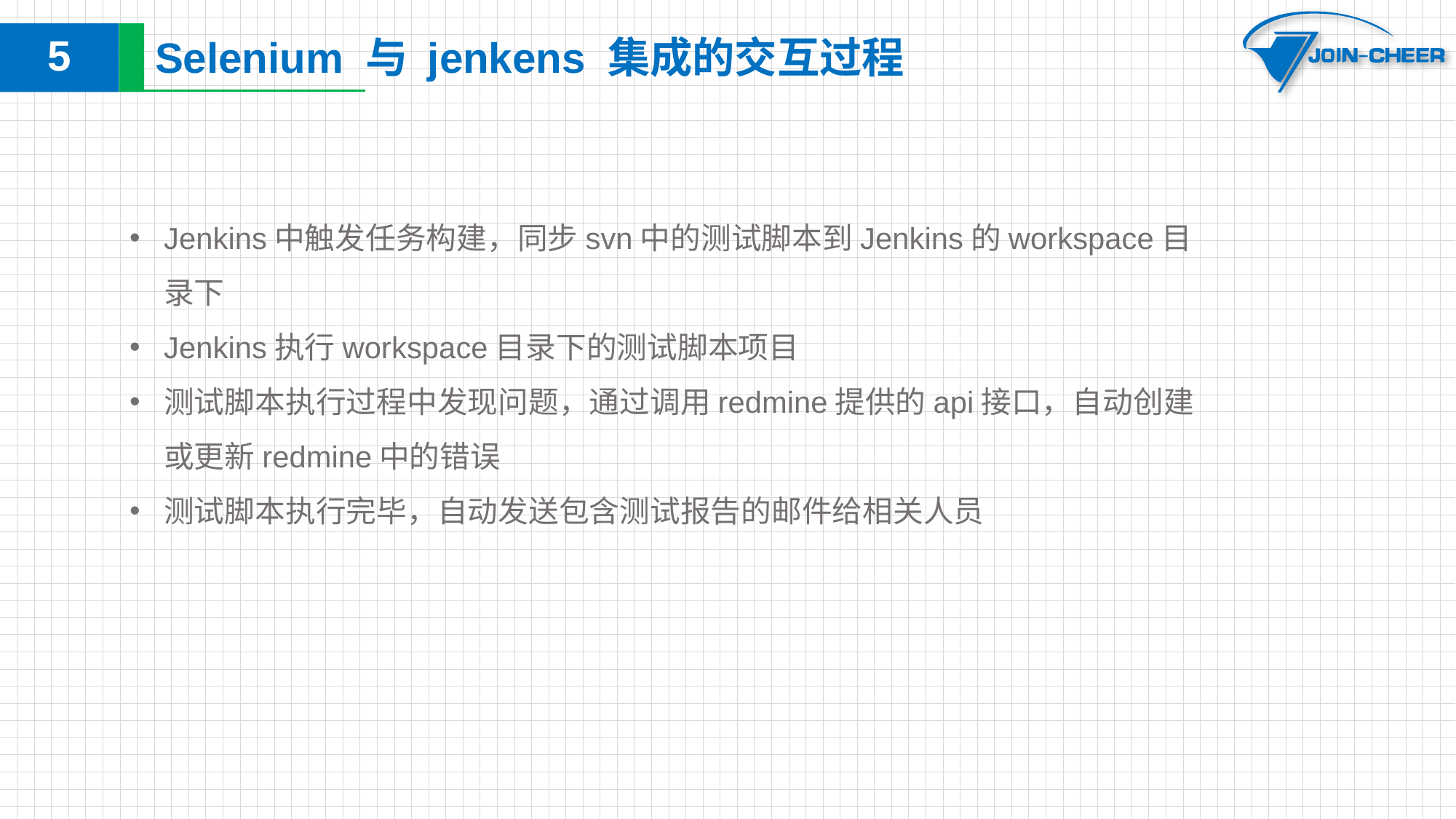

5
# Selenium 与 jenkens 集成的交互过程
Jenkins中触发任务构建，同步svn中的测试脚本到Jenkins的workspace目录下
Jenkins执行workspace目录下的测试脚本项目
测试脚本执行过程中发现问题，通过调用redmine提供的api接口，自动创建或更新redmine中的错误
测试脚本执行完毕，自动发送包含测试报告的邮件给相关人员